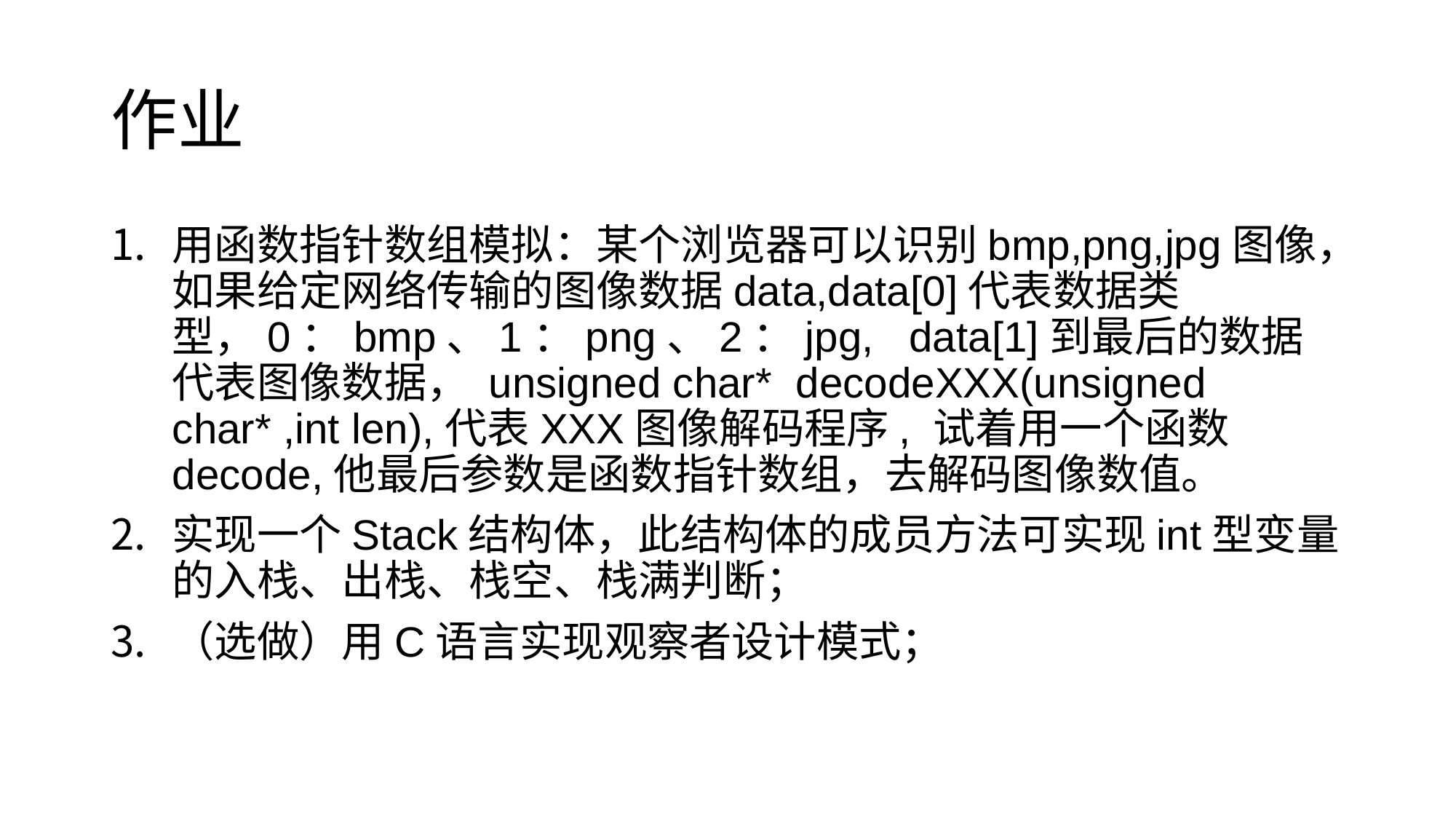

# 作业
用函数指针数组模拟：某个浏览器可以识别bmp,png,jpg图像，如果给定网络传输的图像数据data,data[0]代表数据类型，0：bmp、1：png、2：jpg,   data[1]到最后的数据代表图像数据， unsigned char*  decodeXXX(unsigned char* ,int len),代表XXX图像解码程序, 试着用一个函数decode,他最后参数是函数指针数组，去解码图像数值。
实现一个Stack结构体，此结构体的成员方法可实现int型变量的入栈、出栈、栈空、栈满判断；
（选做）用C语言实现观察者设计模式；